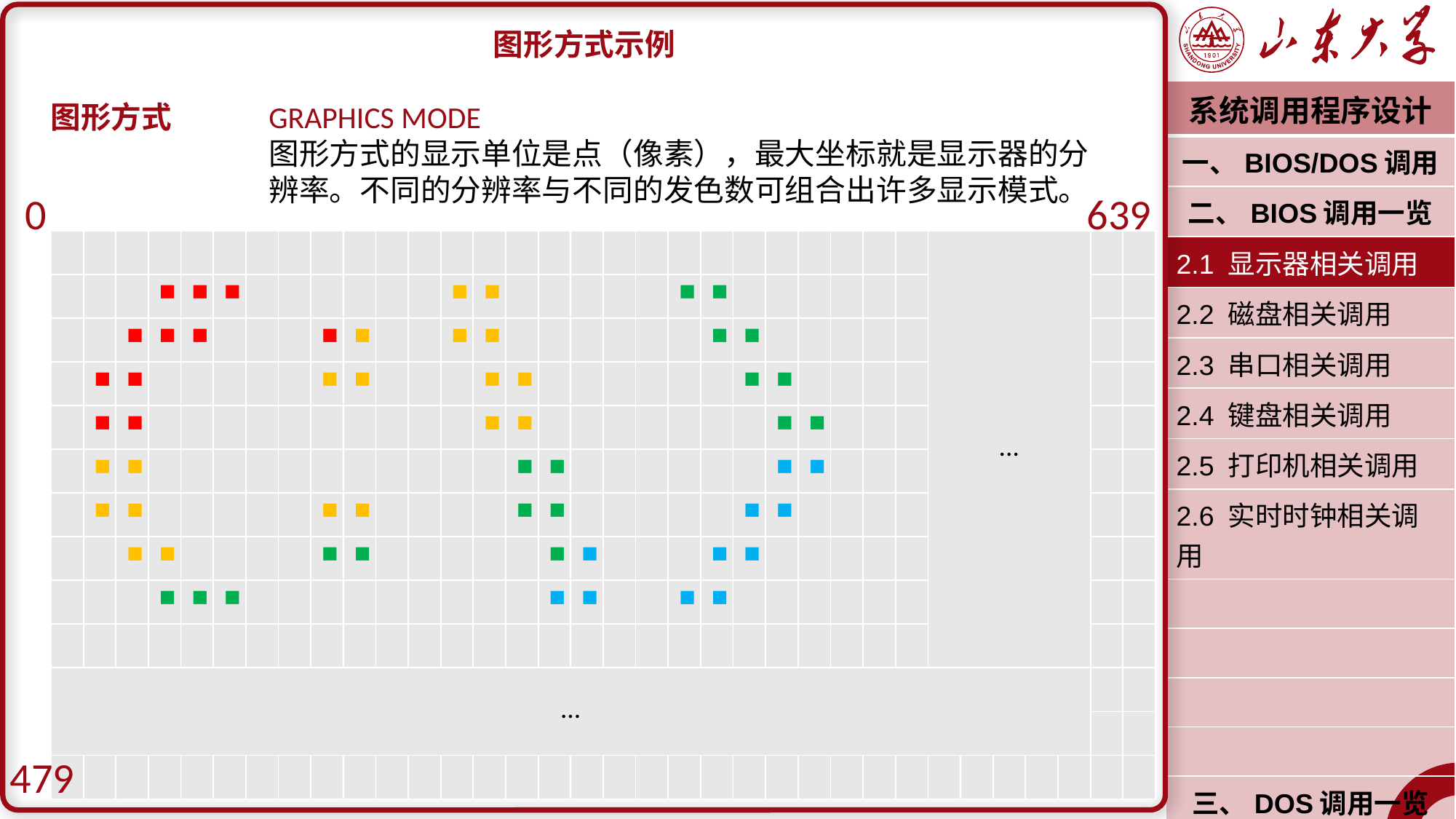

图形方式示例

图形方式	GRAPHICS MODE
		图形方式的显示单位是点（像素），最大坐标就是显示器的分		辨率。不同的分辨率与不同的发色数可组合出许多显示模式。
| 系统调用程序设计 |
| --- |
| 一、BIOS/DOS调用 |
| 二、BIOS调用一览 |
| 2.1 显示器相关调用 |
| 2.2 磁盘相关调用 |
| 2.3 串口相关调用 |
| 2.4 键盘相关调用 |
| 2.5 打印机相关调用 |
| 2.6 实时时钟相关调用 |
|  |
|  |
|  |
|  |
| 三、DOS调用一览 |
| 潘润宇 2022.10 |
0
639
|  |  |  |  |  |  |  |  |  |  |  |  |  |  |  |  |  |  |  |  |  |  |  |  |  |  |  | ... |  |  |  |  |  |  |
| --- | --- | --- | --- | --- | --- | --- | --- | --- | --- | --- | --- | --- | --- | --- | --- | --- | --- | --- | --- | --- | --- | --- | --- | --- | --- | --- | --- | --- | --- | --- | --- | --- | --- |
|  |  |  | ■ | ■ | ■ |  |  |  |  |  |  | ■ | ■ |  |  |  |  |  | ■ | ■ |  |  |  |  |  |  |  |  |  |  |  |  |  |
|  |  | ■ | ■ | ■ |  |  |  | ■ | ■ |  |  | ■ | ■ |  |  |  |  |  |  | ■ | ■ |  |  |  |  |  |  |  |  |  |  |  |  |
|  | ■ | ■ |  |  |  |  |  | ■ | ■ |  |  |  | ■ | ■ |  |  |  |  |  |  | ■ | ■ |  |  |  |  |  |  |  |  |  |  |  |
|  | ■ | ■ |  |  |  |  |  |  |  |  |  |  | ■ | ■ |  |  |  |  |  |  |  | ■ | ■ |  |  |  |  |  |  |  |  |  |  |
|  | ■ | ■ |  |  |  |  |  |  |  |  |  |  |  | ■ | ■ |  |  |  |  |  |  | ■ | ■ |  |  |  |  |  |  |  |  |  |  |
|  | ■ | ■ |  |  |  |  |  | ■ | ■ |  |  |  |  | ■ | ■ |  |  |  |  |  | ■ | ■ |  |  |  |  |  |  |  |  |  |  |  |
|  |  | ■ | ■ |  |  |  |  | ■ | ■ |  |  |  |  |  | ■ | ■ |  |  |  | ■ | ■ |  |  |  |  |  |  |  |  |  |  |  |  |
|  |  |  | ■ | ■ | ■ |  |  |  |  |  |  |  |  |  | ■ | ■ |  |  | ■ | ■ |  |  |  |  |  |  |  |  |  |  |  |  |  |
|  |  |  |  |  |  |  |  |  |  |  |  |  |  |  |  |  |  |  |  |  |  |  |  |  |  |  |  |  |  |  |  |  |  |
| ... |  |  |  |  |  |  |  |  |  |  |  |  |  |  |  |  |  |  |  |  |  |  |  |  |  |  |  |  |  |  |  |  |  |
|  |  |  |  |  |  |  |  |  |  |  |  |  |  |  |  |  |  |  |  |  |  |  |  |  |  |  |  |  |  |  |  |  |  |
|  |  |  |  |  |  |  |  |  |  |  |  |  |  |  |  |  |  |  |  |  |  |  |  |  |  |  |  |  |  |  |  |  |  |
479